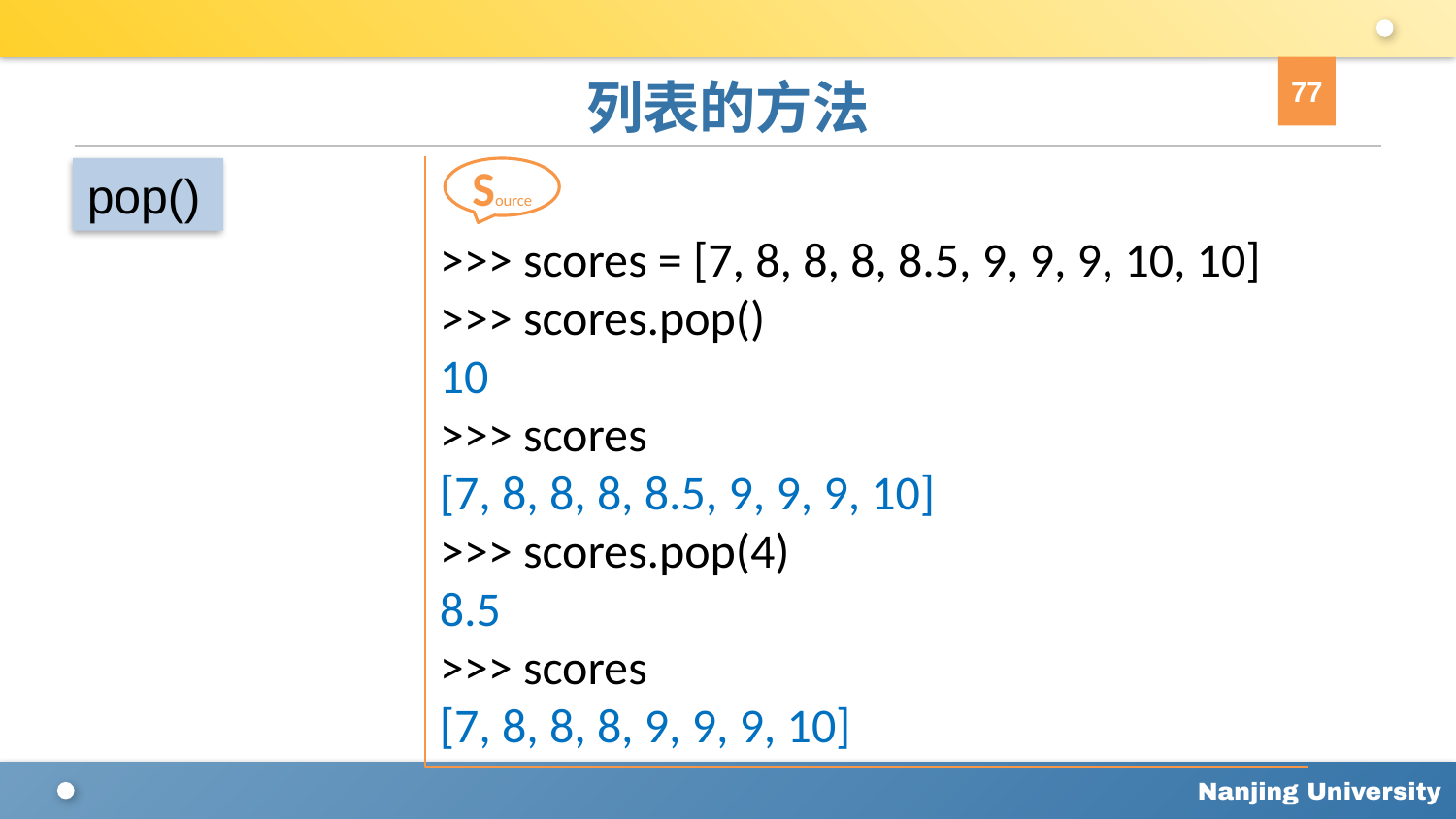

77
# 列表的方法

>>> scores = [7, 8, 8, 8, 8.5, 9, 9, 9, 10, 10]
>>> scores.pop()
10
>>> scores
[7, 8, 8, 8, 8.5, 9, 9, 9, 10]
>>> scores.pop(4)
8.5
>>> scores
[7, 8, 8, 8, 9, 9, 9, 10]
Source
pop()